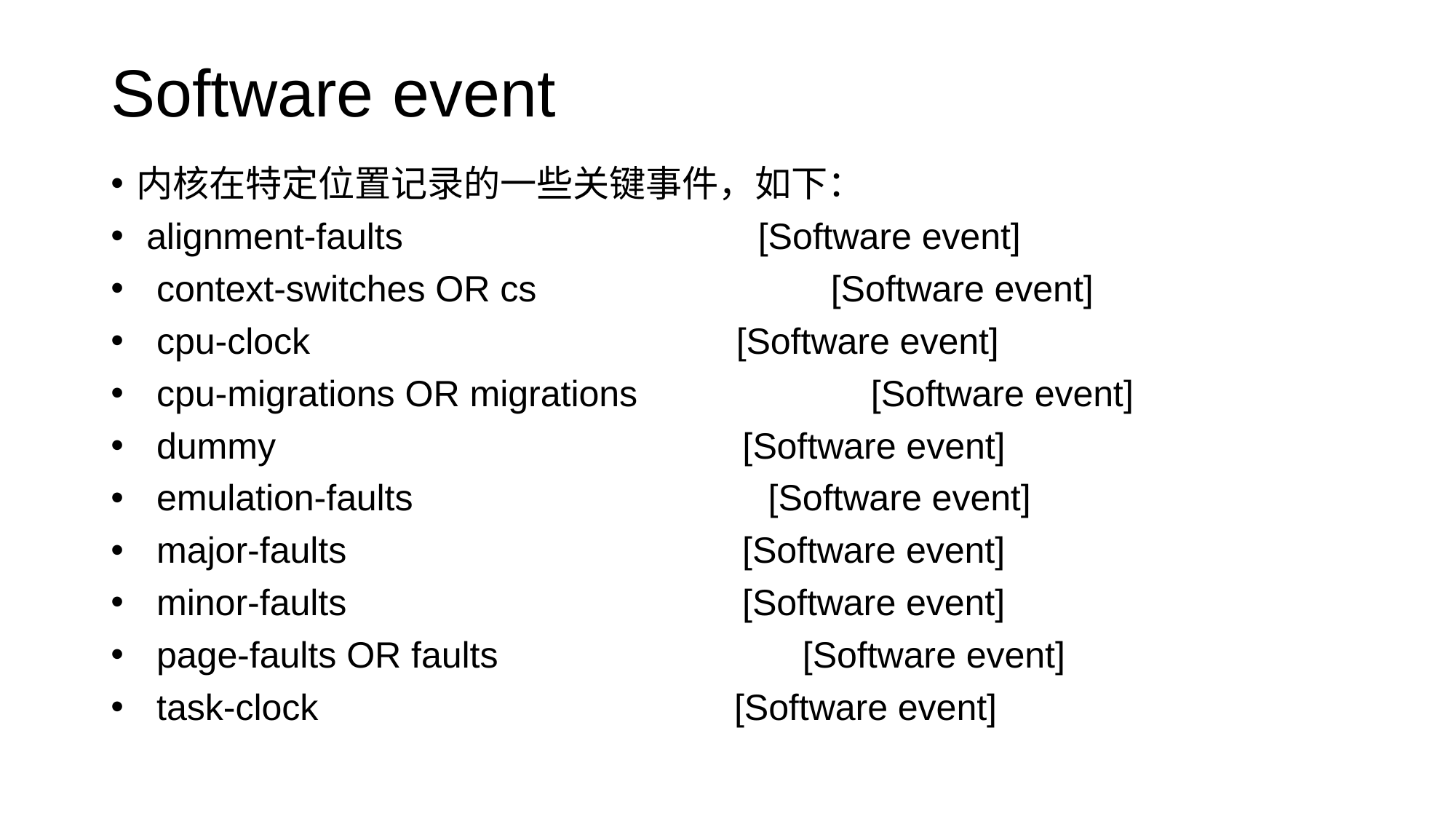

# Software event
内核在特定位置记录的一些关键事件，如下：
 alignment-faults                                   [Software event]
  context-switches OR cs                             [Software event]
  cpu-clock                                          [Software event]
  cpu-migrations OR migrations                       [Software event]
  dummy                                              [Software event]
  emulation-faults                                   [Software event]
  major-faults                                       [Software event]
  minor-faults                                       [Software event]
  page-faults OR faults                              [Software event]
  task-clock                                         [Software event]